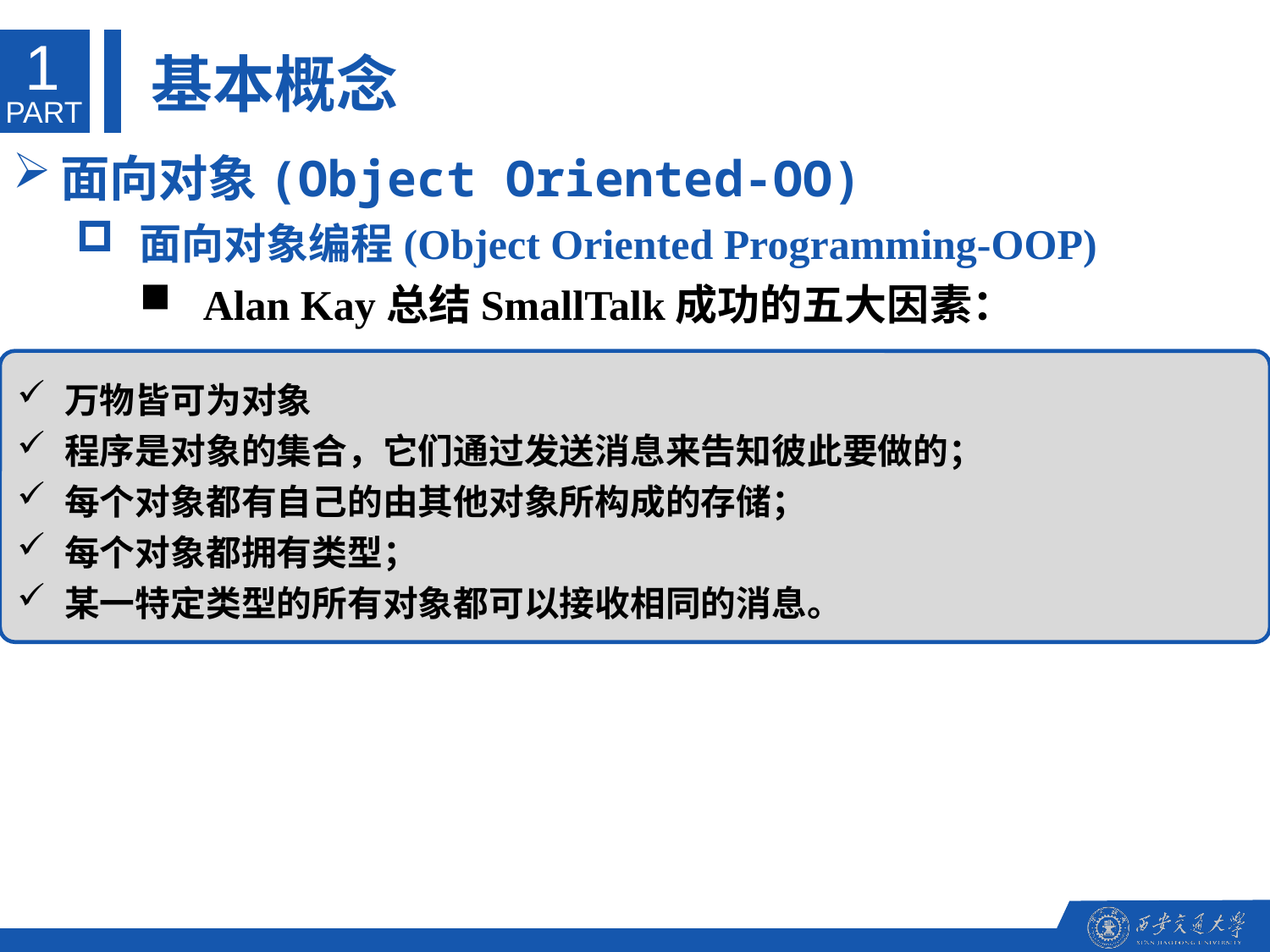

1
基本概念
PART
面向对象(Object Oriented-OO)
面向对象编程(Object Oriented Programming-OOP)
Alan Kay总结SmallTalk成功的五大因素：
万物皆可为对象
程序是对象的集合，它们通过发送消息来告知彼此要做的；
每个对象都有自己的由其他对象所构成的存储；
每个对象都拥有类型；
某一特定类型的所有对象都可以接收相同的消息。